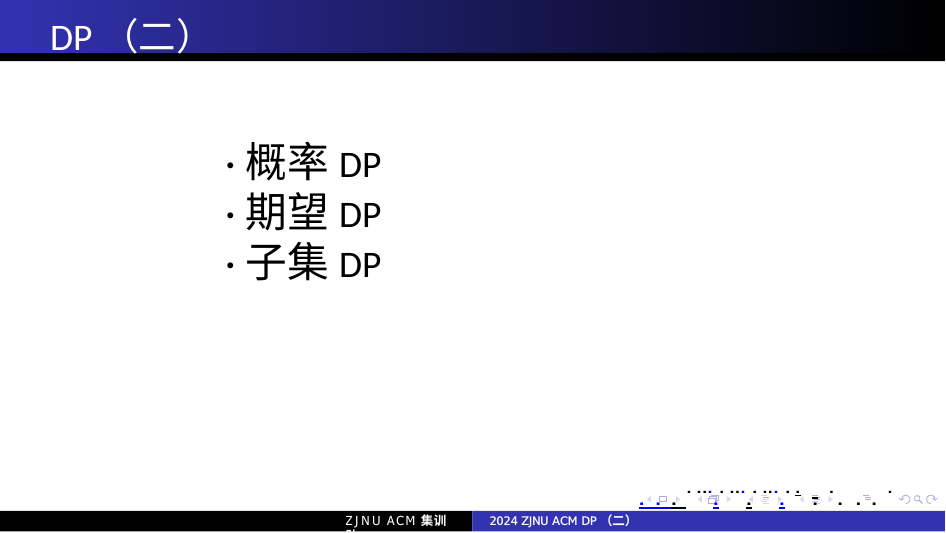

DP（二）
·概率DP
·期望DP
·子集DP
. . . ................. . .. . . .
2024 ZJNU ACM DP（二）
ZJNU ACM集训队